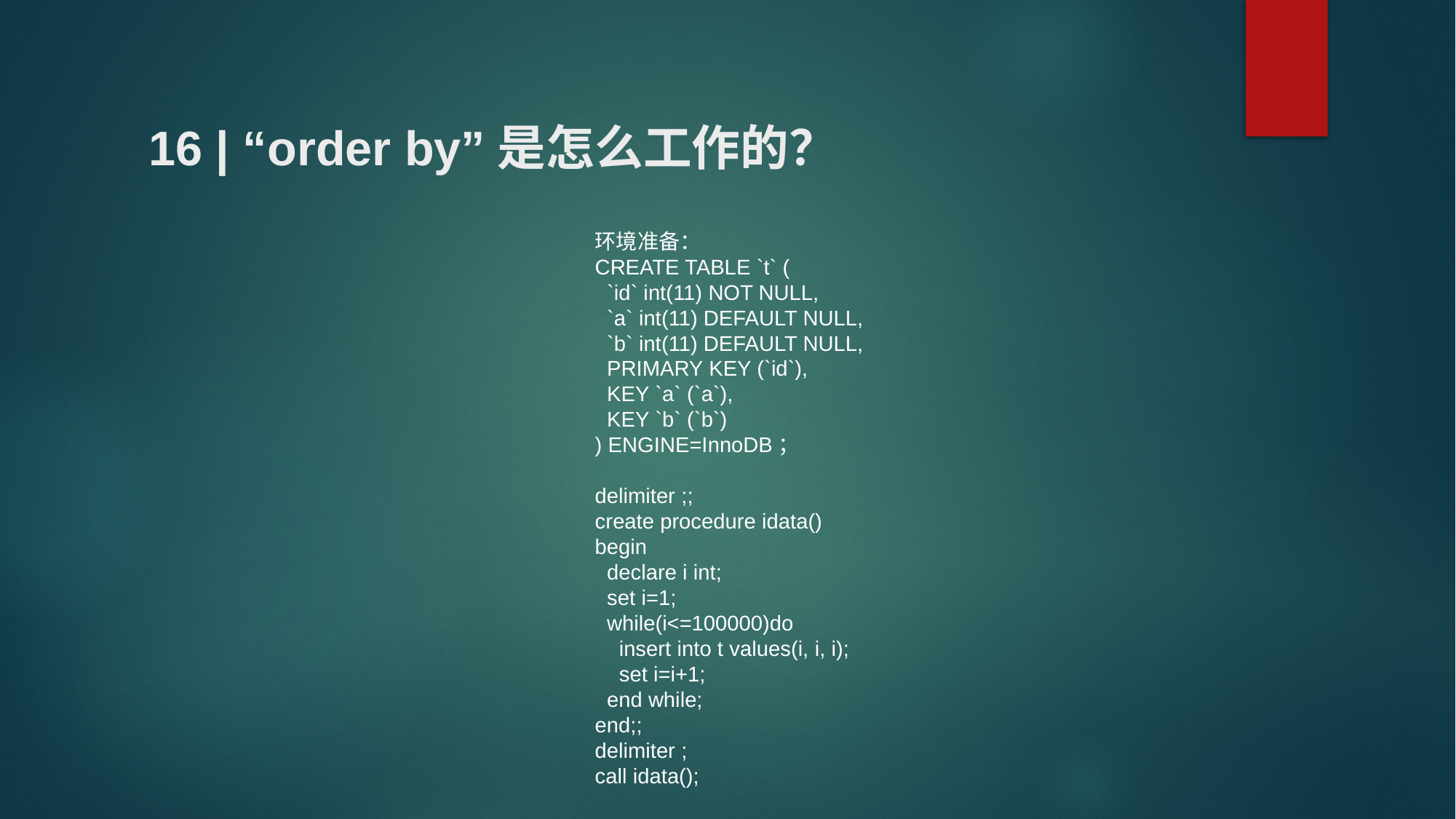

# 16 | “order by”是怎么工作的？
环境准备：
CREATE TABLE `t` (
  `id` int(11) NOT NULL,
  `a` int(11) DEFAULT NULL,
  `b` int(11) DEFAULT NULL,
  PRIMARY KEY (`id`),
  KEY `a` (`a`),
  KEY `b` (`b`)
) ENGINE=InnoDB；

delimiter ;;
create procedure idata()
begin
  declare i int;
  set i=1;
  while(i<=100000)do
    insert into t values(i, i, i);
    set i=i+1;
  end while;
end;;
delimiter ;
call idata();